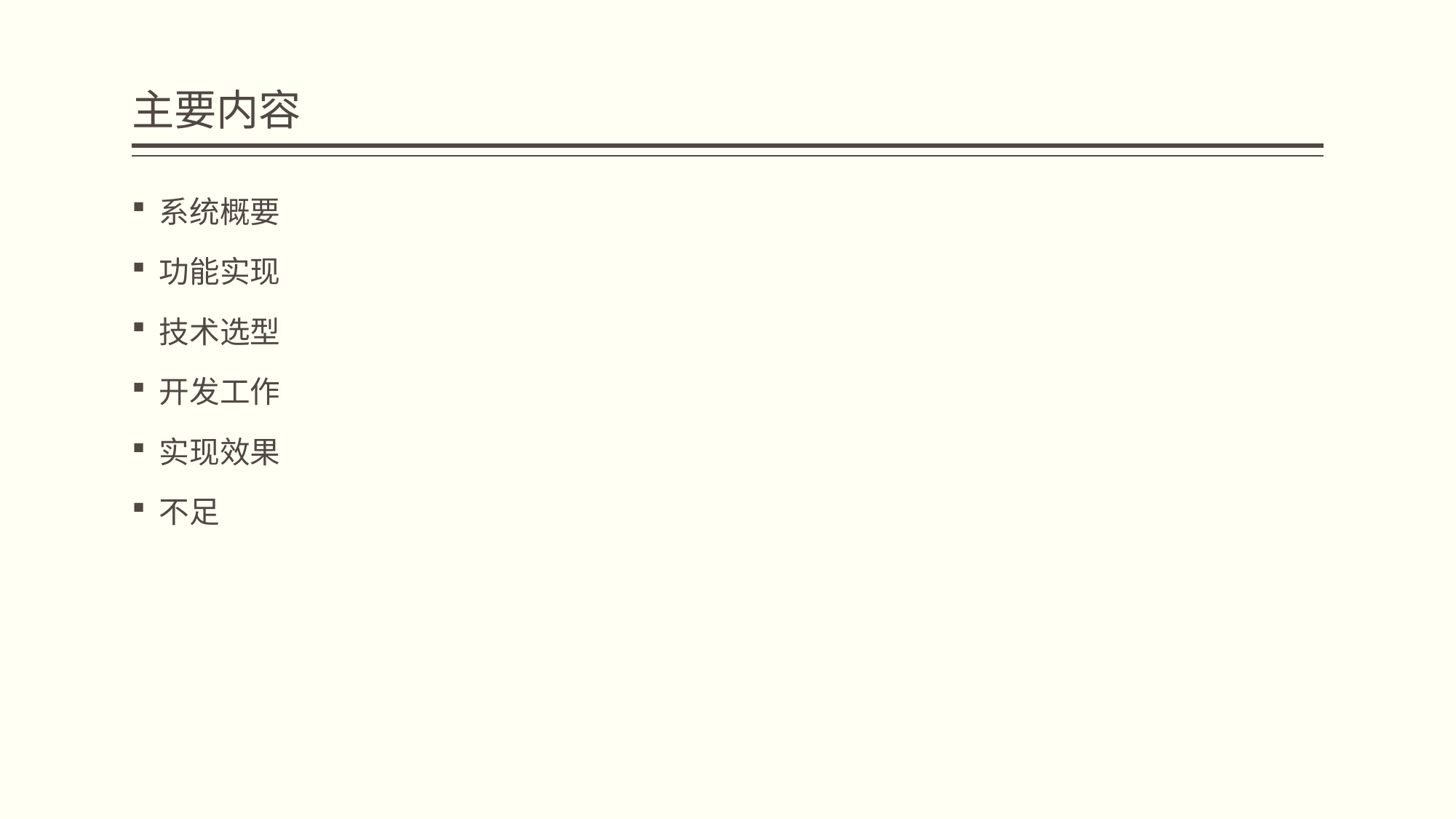

# 主要内容
系统概要
功能实现
技术选型
开发工作
实现效果
不足